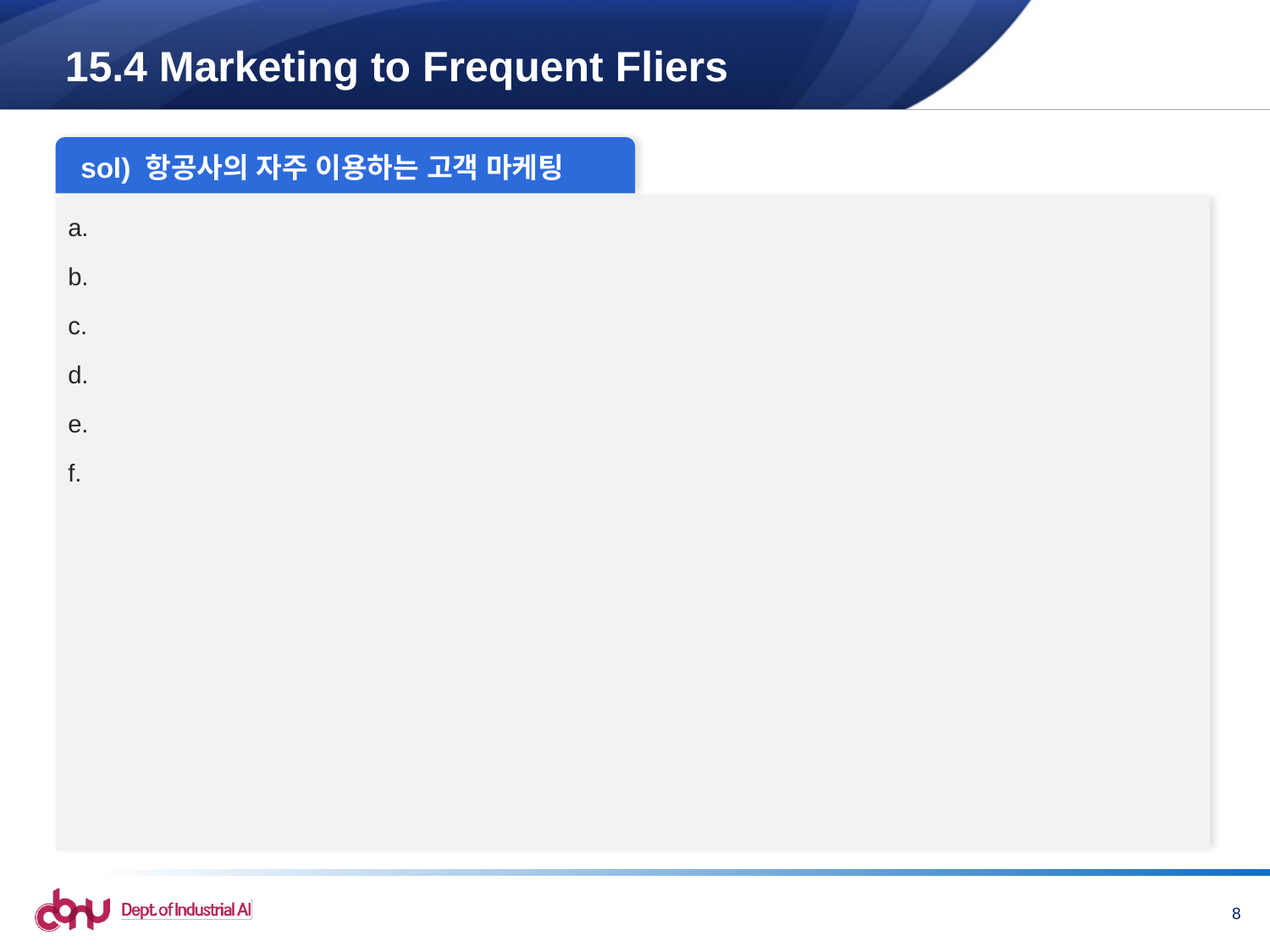

# 15.4 Marketing to Frequent Fliers
sol) 항공사의 자주 이용하는 고객 마케팅